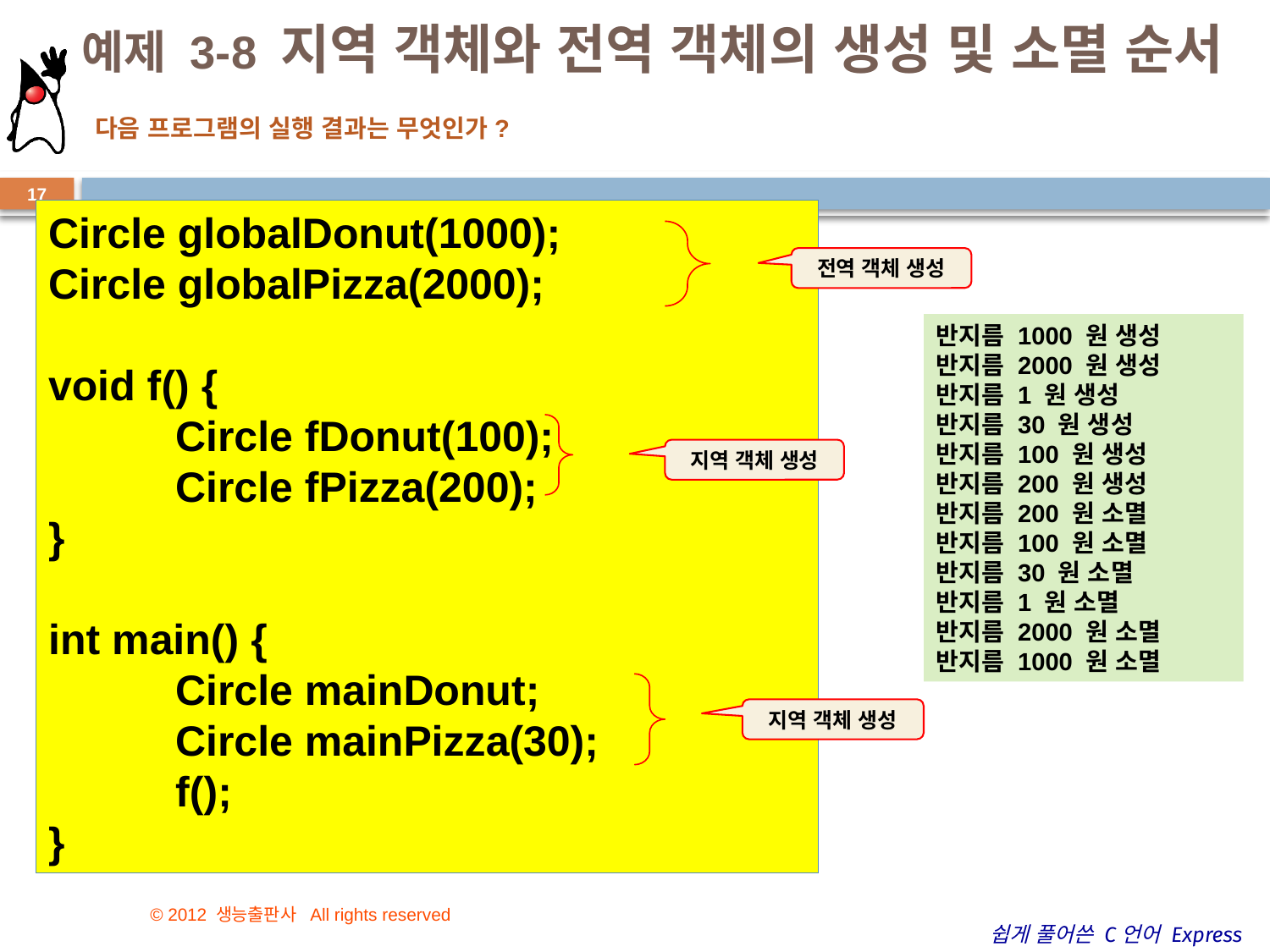

# 예제 3-8 지역 객체와 전역 객체의 생성 및 소멸 순서
다음 프로그램의 실행 결과는 무엇인가?
17
Circle globalDonut(1000);
Circle globalPizza(2000);

void f() {
	Circle fDonut(100);
	Circle fPizza(200);
}

int main() {
	Circle mainDonut;
	Circle mainPizza(30);
	f();
}

전역 객체 생성
반지름 1000 원 생성
반지름 2000 원 생성
반지름 1 원 생성
반지름 30 원 생성
반지름 100 원 생성
반지름 200 원 생성
반지름 200 원 소멸
반지름 100 원 소멸
반지름 30 원 소멸
반지름 1 원 소멸
반지름 2000 원 소멸
반지름 1000 원 소멸

지역 객체 생성

지역 객체 생성